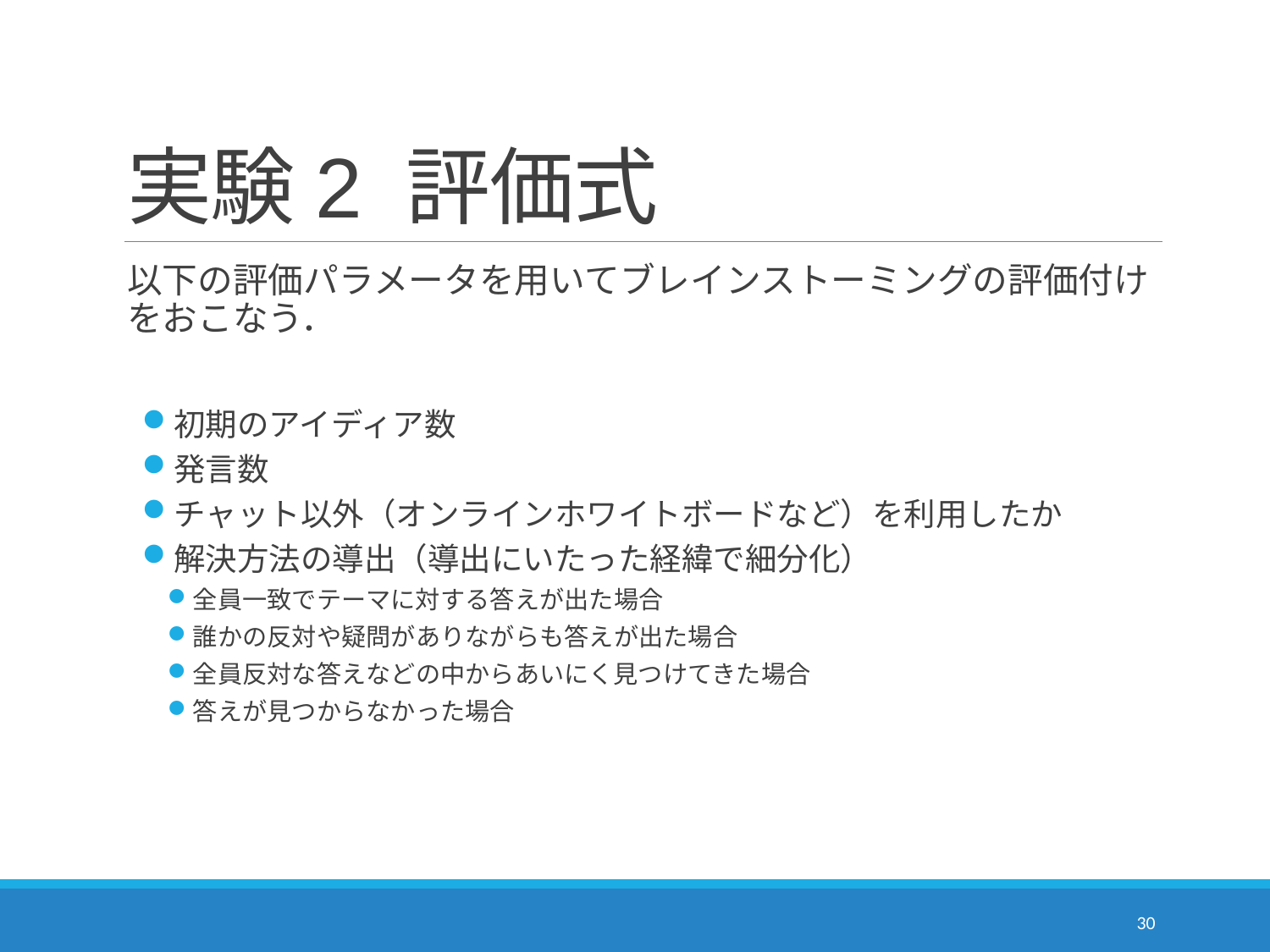

# 実験2 評価式
以下の評価パラメータを用いてブレインストーミングの評価付けをおこなう．

初期のアイディア数
発言数
チャット以外（オンラインホワイトボードなど）を利用したか
解決方法の導出（導出にいたった経緯で細分化）
全員一致でテーマに対する答えが出た場合
誰かの反対や疑問がありながらも答えが出た場合
全員反対な答えなどの中からあいにく見つけてきた場合
答えが見つからなかった場合

30